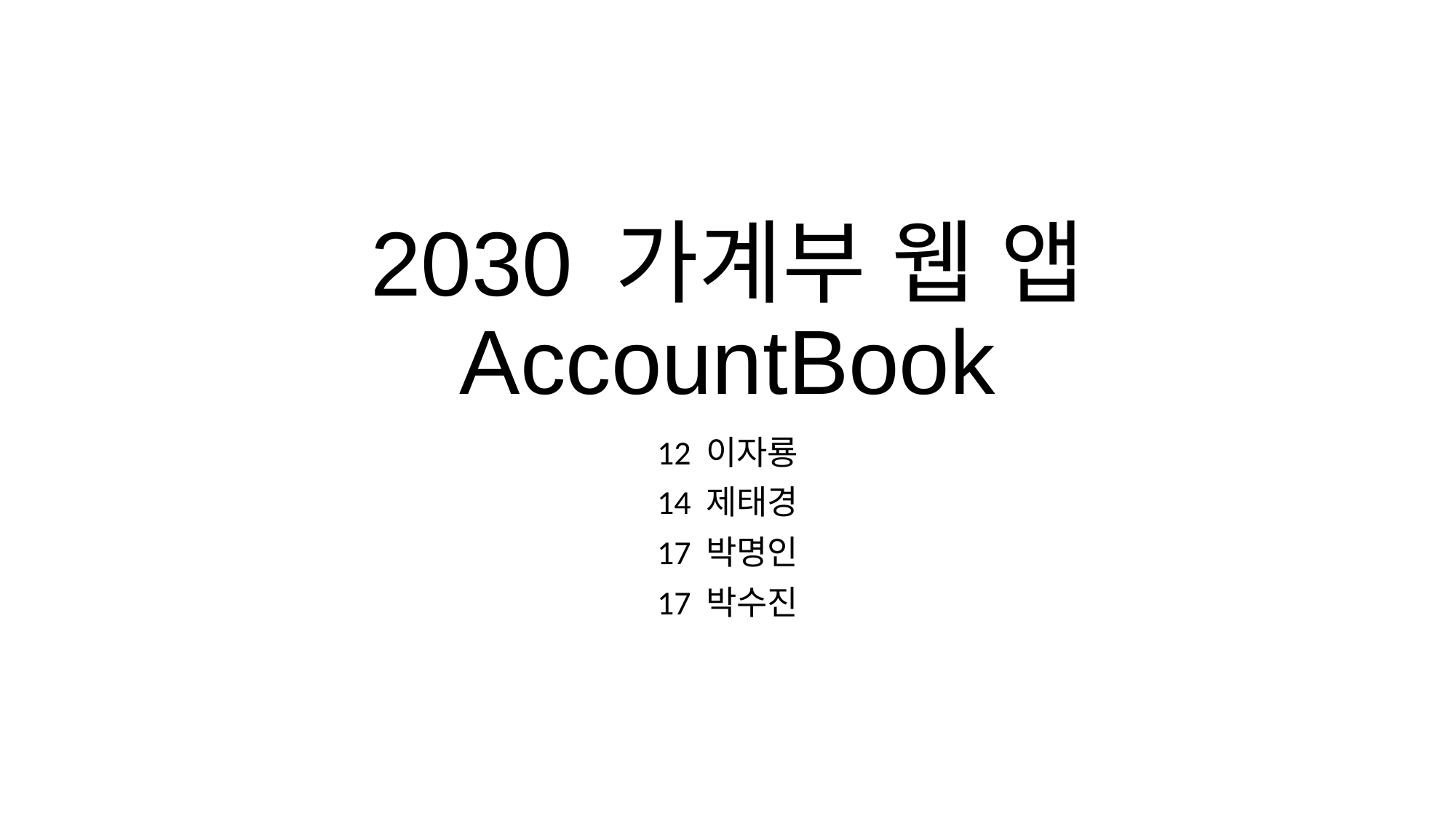

# 2030 가계부 웹 앱 AccountBook
12 이자룡
14 제태경
17 박명인
17 박수진